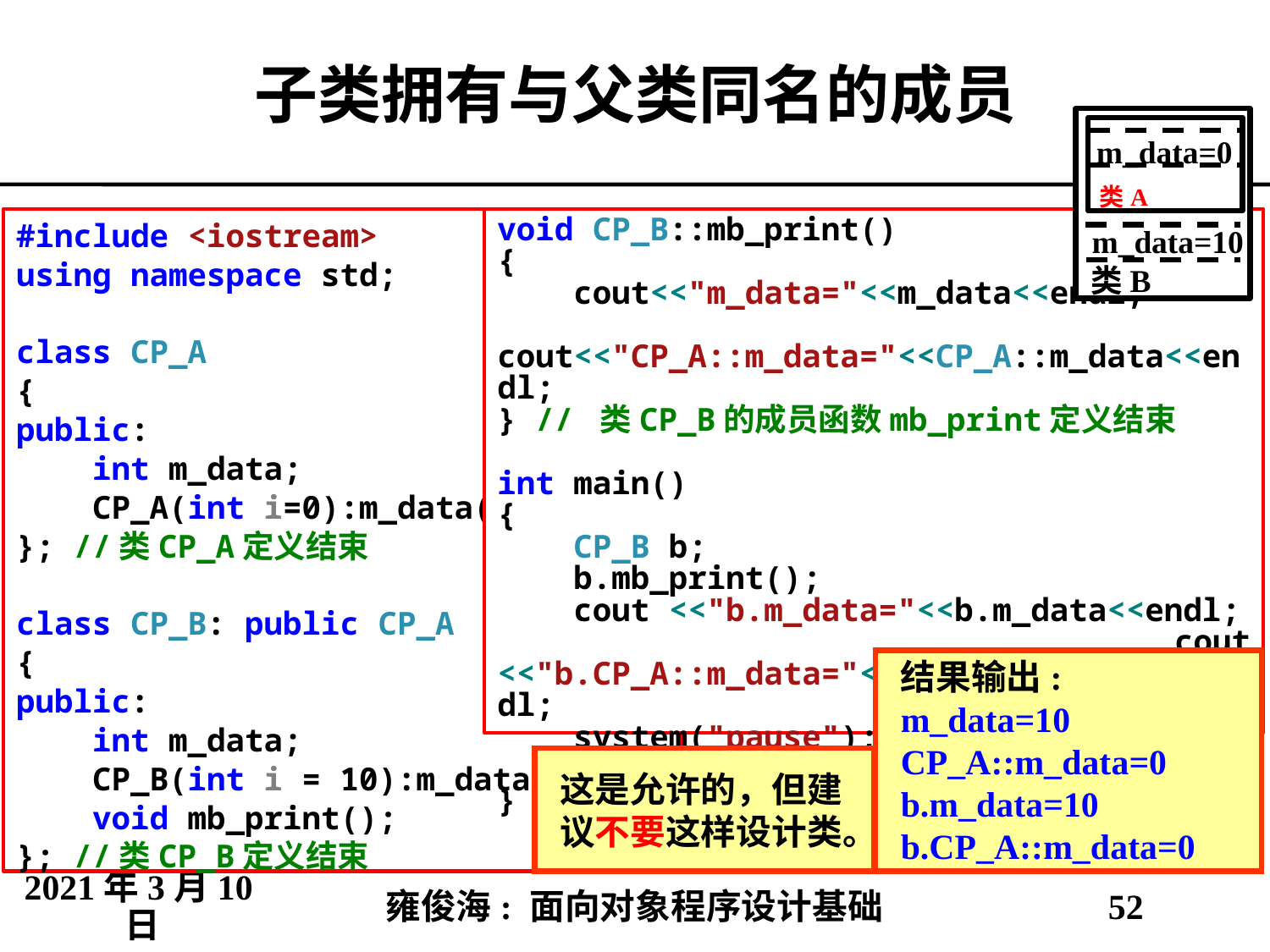

# 子类拥有与父类同名的成员

  m_data=10
 类B
 m_data=0
 类A

#include <iostream>
using namespace std;

class CP_A
{
public:
    int m_data;
    CP_A(int i=0):m_data(i){}
}; //类CP_A定义结束

class CP_B: public CP_A
{
public:
    int m_data;
    CP_B(int i = 10):m_data(i){}
    void mb_print();
}; //类CP_B定义结束
void CP_B::mb_print()
{
    cout<<"m_data="<<m_data<<endl;
    cout<<"CP_A::m_data="<<CP_A::m_data<<endl;
} // 类CP_B的成员函数mb_print定义结束

int main()
{
    CP_B b;
    b.mb_print();
    cout <<"b.m_data="<<b.m_data<<endl;
    cout <<"b.CP_A::m_data="<<b.CP_A::m_data<<endl;
    system("pause");
    return 0;
} // main函数结束
结果输出:
m_data=10
CP_A::m_data=0
b.m_data=10
b.CP_A::m_data=0
这是允许的，但建议不要这样设计类。
2021年3月10日
雍俊海: 面向对象程序设计基础
52